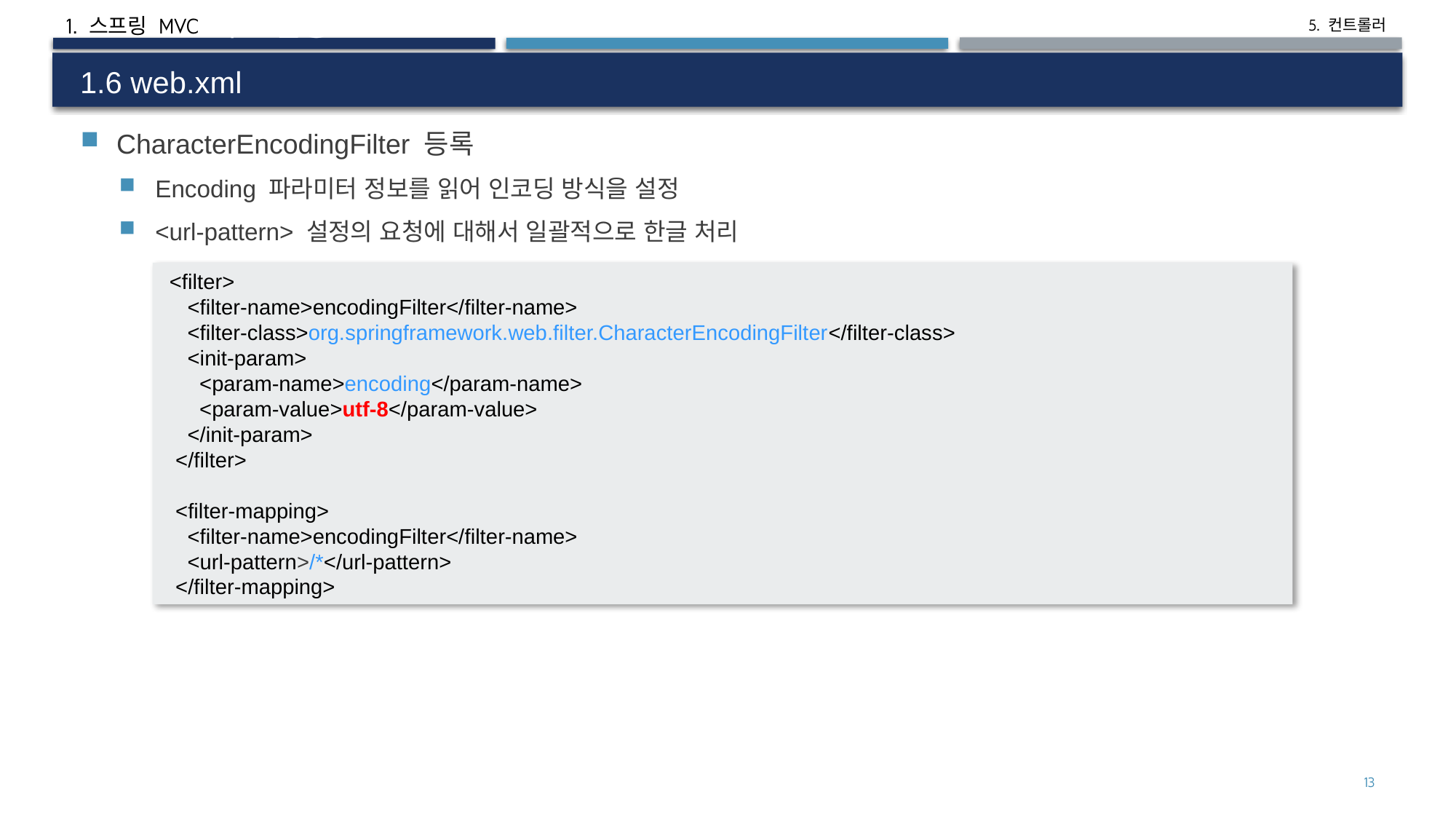

SPRING 프로젝트 설정
1. 스프링 MVC
# 1.6 web.xml
CharacterEncodingFilter 등록
Encoding 파라미터 정보를 읽어 인코딩 방식을 설정
<url-pattern> 설정의 요청에 대해서 일괄적으로 한글 처리
 <filter>
    <filter-name>encodingFilter</filter-name>
    <filter-class>org.springframework.web.filter.CharacterEncodingFilter</filter-class>
    <init-param>
      <param-name>encoding</param-name>
      <param-value>utf-8</param-value>
    </init-param>
  </filter>

  <filter-mapping>
    <filter-name>encodingFilter</filter-name>
    <url-pattern>/*</url-pattern>
  </filter-mapping>
13